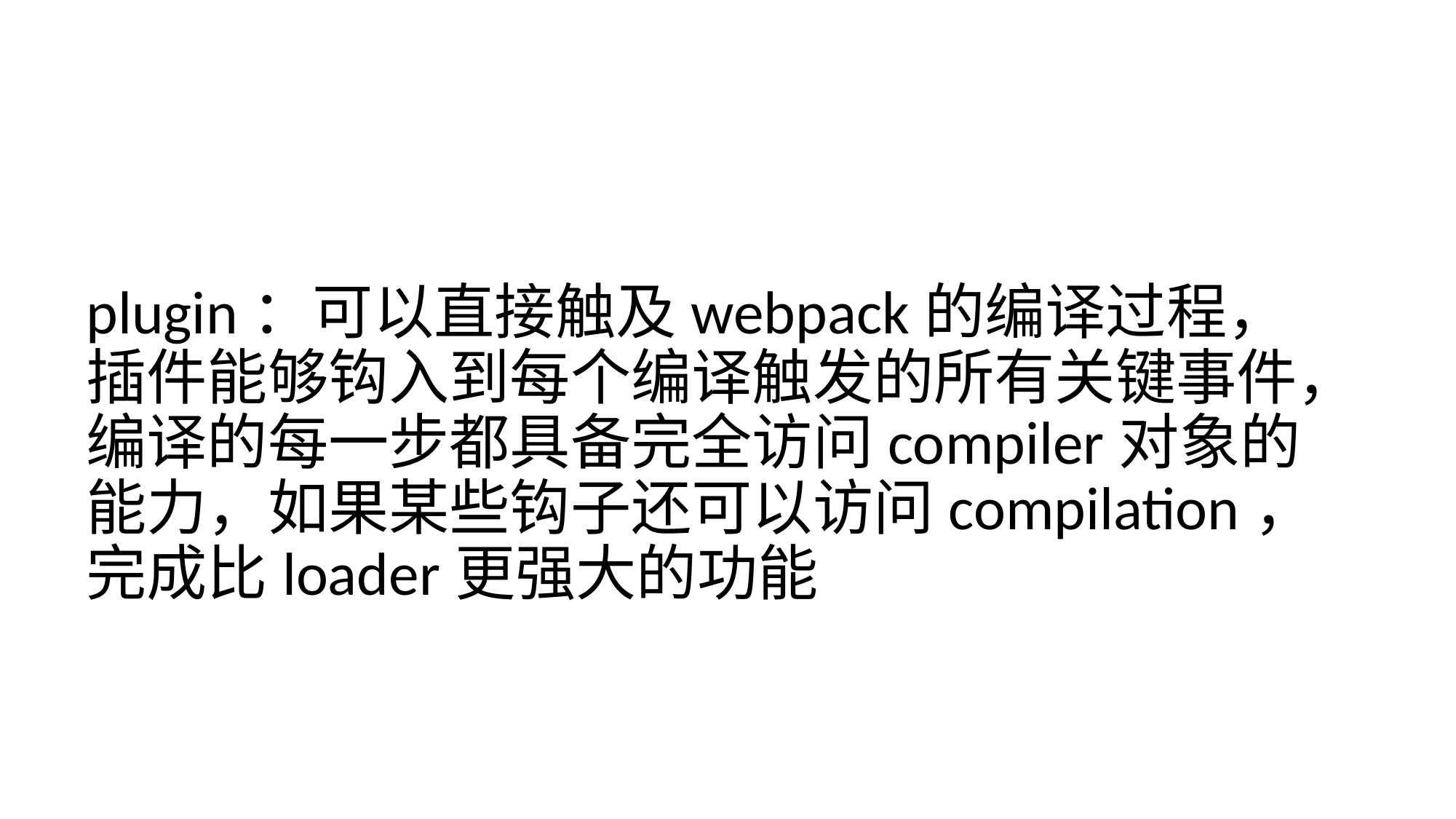

# plugin：可以直接触及webpack的编译过程，插件能够钩入到每个编译触发的所有关键事件，编译的每一步都具备完全访问compiler对象的能力，如果某些钩子还可以访问compilation，完成比loader更强大的功能